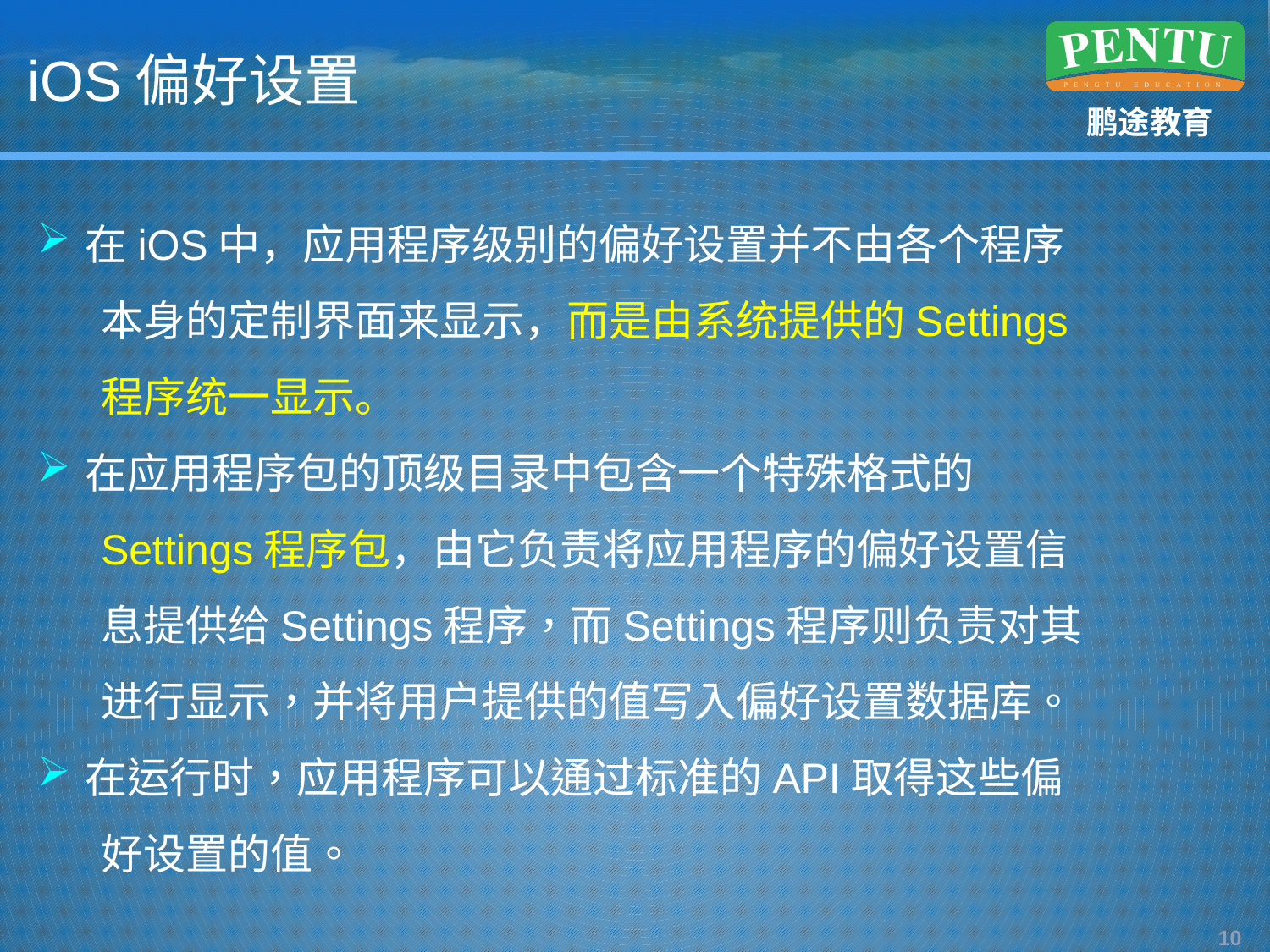

# iOS偏好设置
在iOS中，应用程序级别的偏好设置并不由各个程序
本身的定制界面来显示，而是由系统提供的Settings
程序统一显示。
在应用程序包的顶级目录中包含一个特殊格式的
Settings程序包，由它负责将应用程序的偏好设置信
息提供给Settings程序，而Settings程序则负责对其
进行显示，并将用户提供的值写入偏好设置数据库。
在运行时，应用程序可以通过标准的API取得这些偏
好设置的值。
10